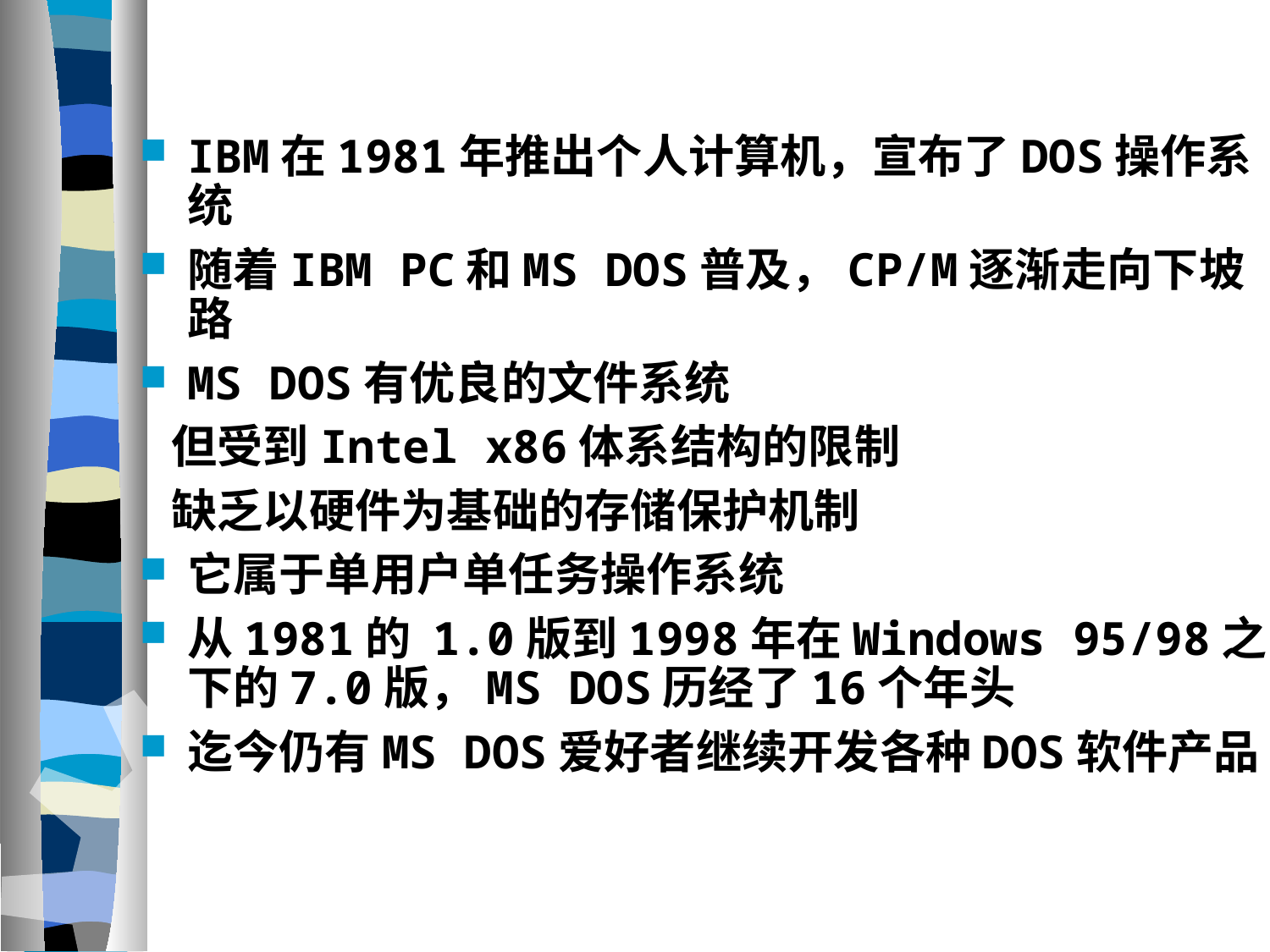

IBM在1981年推出个人计算机，宣布了DOS操作系统
随着IBM PC和MS DOS普及，CP/M逐渐走向下坡路
MS DOS有优良的文件系统
  但受到Intel x86体系结构的限制
  缺乏以硬件为基础的存储保护机制
它属于单用户单任务操作系统
从1981的 1.0版到1998年在Windows 95/98之下的7.0版，MS DOS历经了16个年头
迄今仍有MS DOS爱好者继续开发各种DOS软件产品